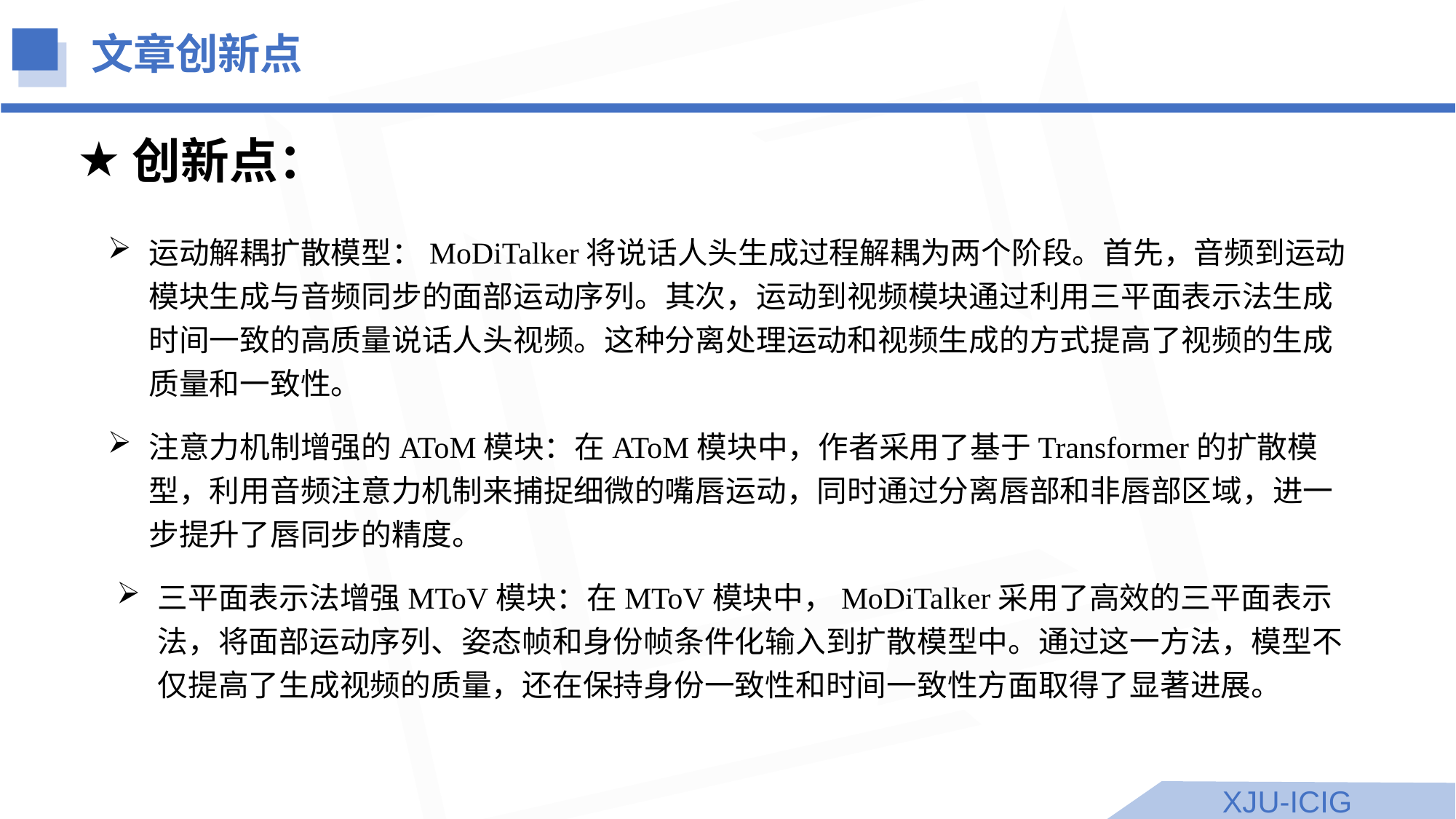

文章创新点

创新点：
运动解耦扩散模型：MoDiTalker将说话人头生成过程解耦为两个阶段。首先，音频到运动模块生成与音频同步的面部运动序列。其次，运动到视频模块通过利用三平面表示法生成时间一致的高质量说话人头视频。这种分离处理运动和视频生成的方式提高了视频的生成质量和一致性。
注意力机制增强的AToM模块：在AToM模块中，作者采用了基于Transformer的扩散模型，利用音频注意力机制来捕捉细微的嘴唇运动，同时通过分离唇部和非唇部区域，进一步提升了唇同步的精度。
三平面表示法增强MToV模块：在MToV模块中，MoDiTalker采用了高效的三平面表示法，将面部运动序列、姿态帧和身份帧条件化输入到扩散模型中。通过这一方法，模型不仅提高了生成视频的质量，还在保持身份一致性和时间一致性方面取得了显著进展。
XJU-ICIG